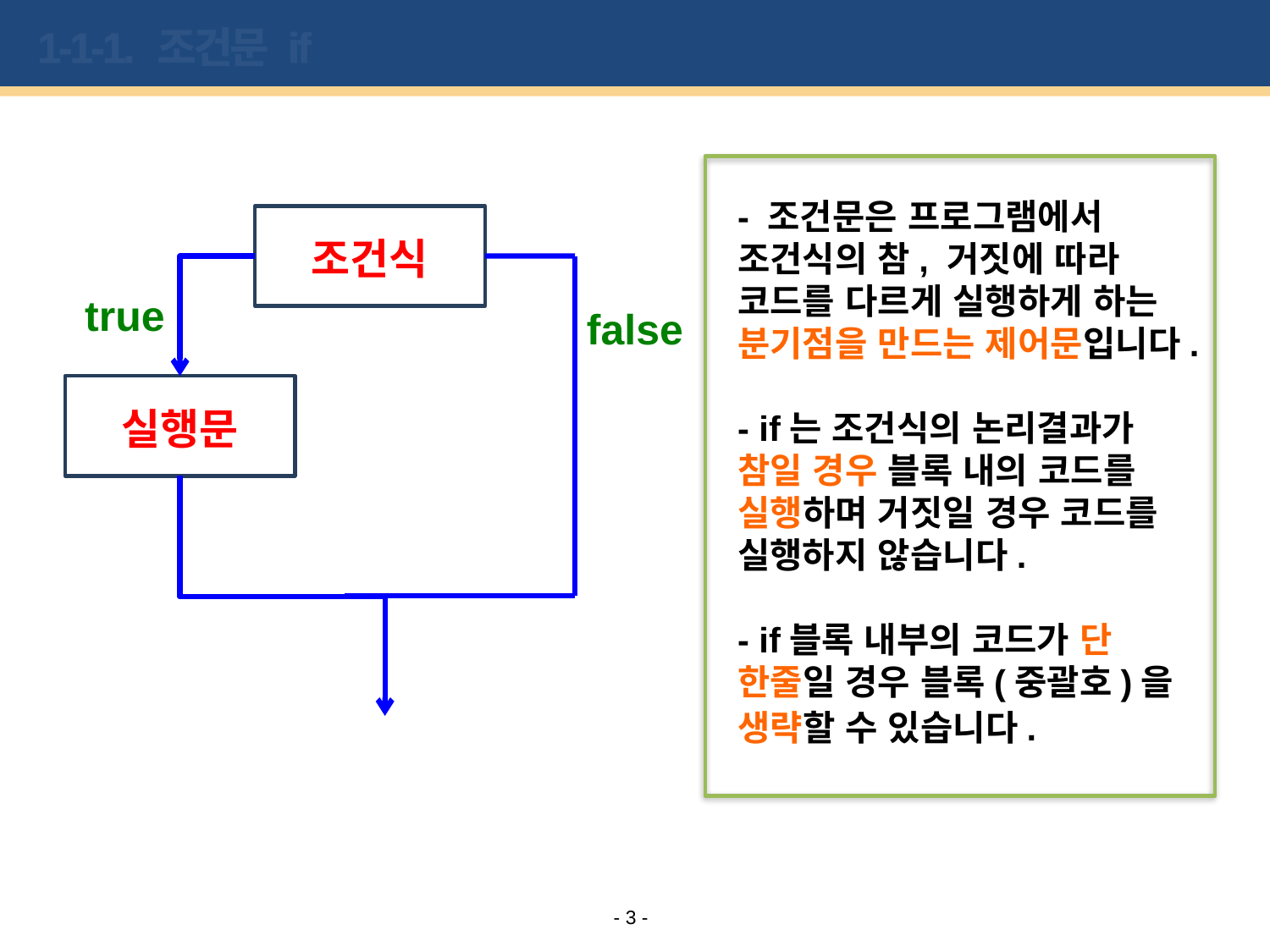

# 1-1-1. 조건문 if

- 조건문은 프로그램에서 조건식의 참, 거짓에 따라 코드를 다르게 실행하게 하는 분기점을 만드는 제어문입니다.

- if는 조건식의 논리결과가 참일 경우 블록 내의 코드를 실행하며 거짓일 경우 코드를 실행하지 않습니다.

- if블록 내부의 코드가 단 한줄일 경우 블록(중괄호)을 생략할 수 있습니다.

조건식
true
false

실행문